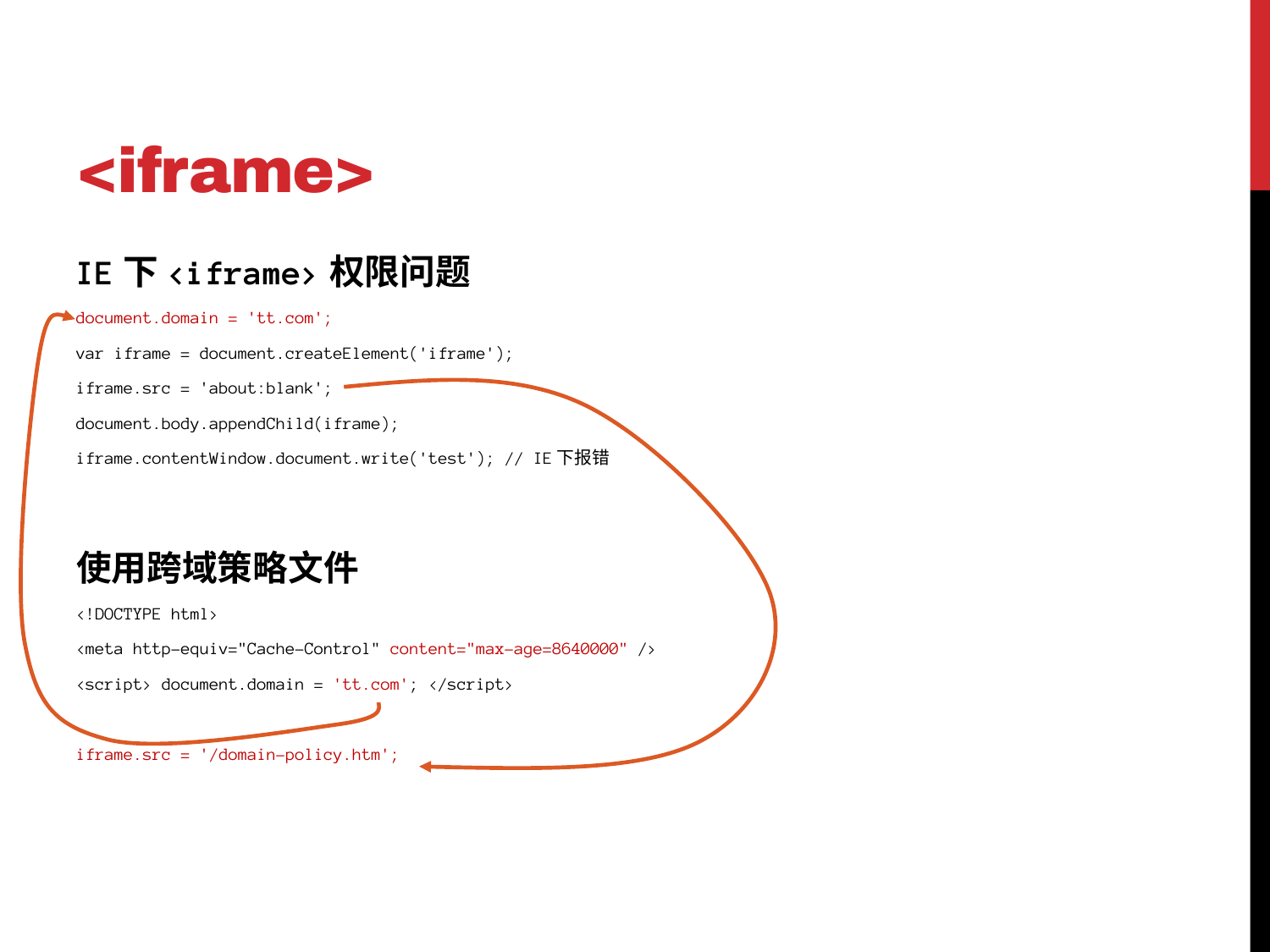

# <iframe>
IE下<iframe>权限问题
document.domain = 'tt.com';
var iframe = document.createElement('iframe');
iframe.src = 'about:blank';
document.body.appendChild(iframe);
iframe.contentWindow.document.write('test'); // IE下报错

使用跨域策略文件
<!DOCTYPE html>
<meta http-equiv="Cache-Control" content="max-age=8640000" />
<script> document.domain = 'tt.com'; </script>

iframe.src = '/domain-policy.htm';